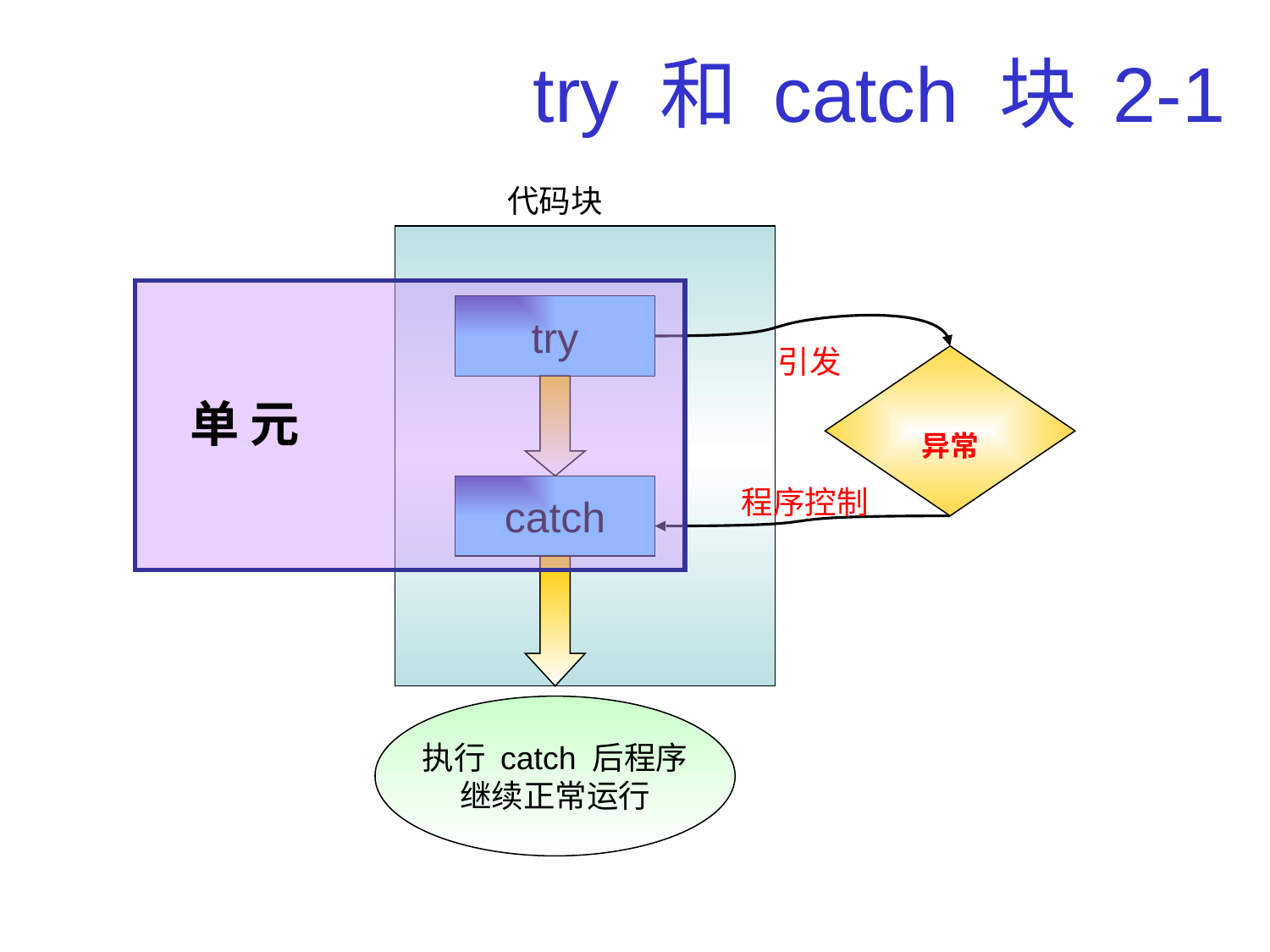

# try 和 catch 块 2-1
代码块

try
   引发
异常

单 元

catch
程序控制

执行 catch 后程序
继续正常运行
8